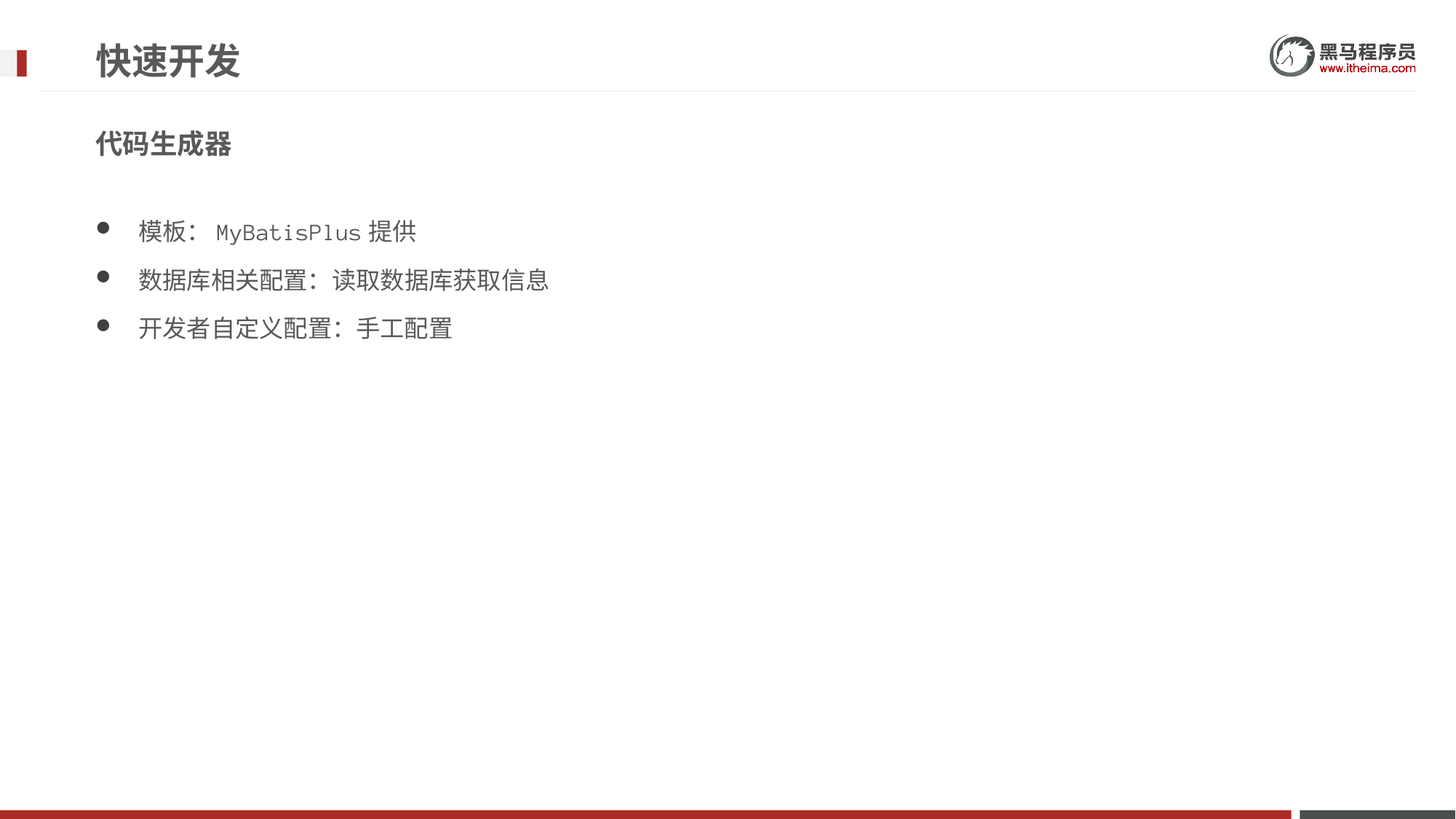

# 快速开发
代码生成器

模板：MyBatisPlus提供
数据库相关配置：读取数据库获取信息
开发者自定义配置：手工配置